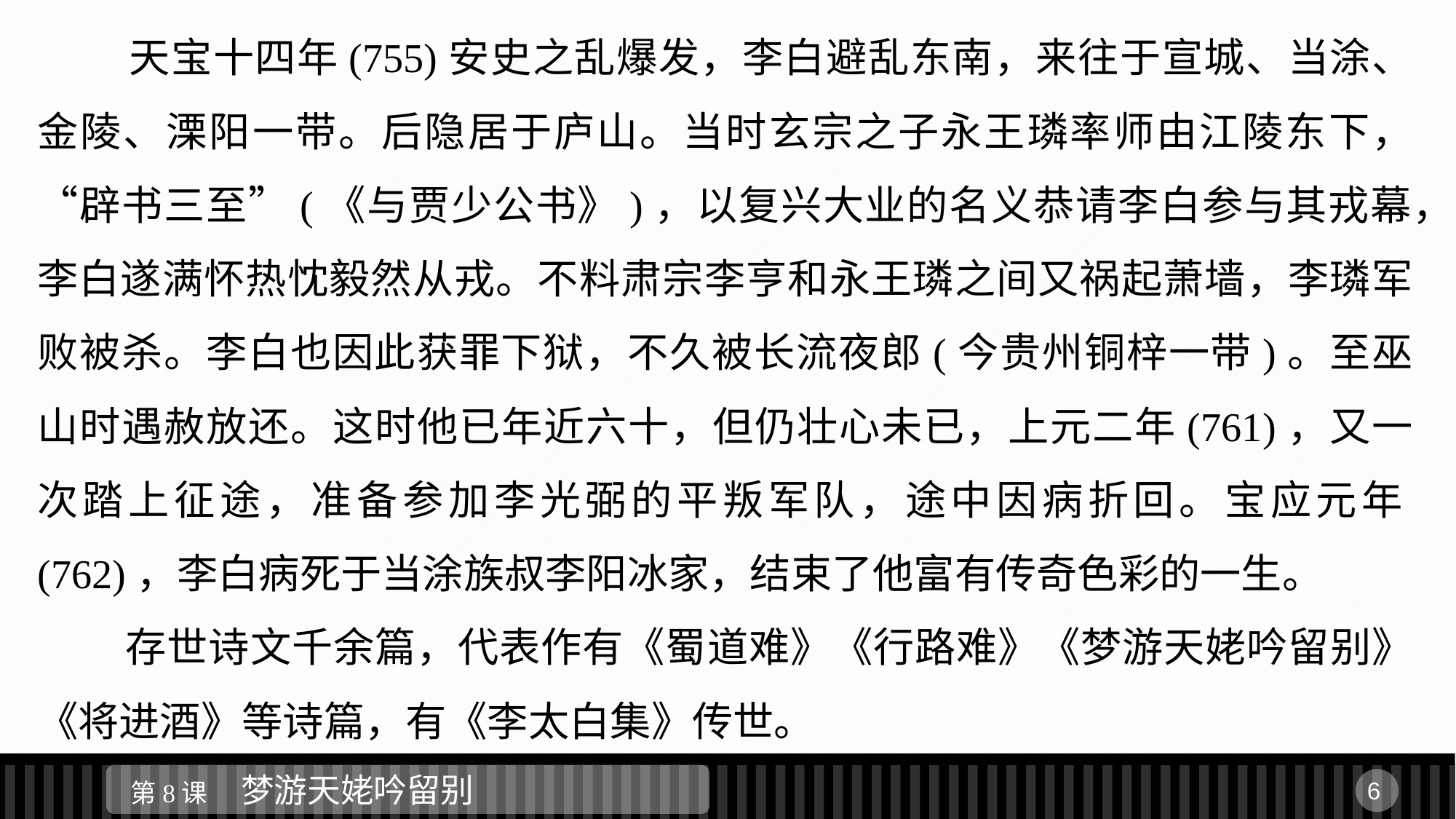

天宝十四年(755)安史之乱爆发，李白避乱东南，来往于宣城、当涂、金陵、溧阳一带。后隐居于庐山。当时玄宗之子永王璘率师由江陵东下，“辟书三至”(《与贾少公书》)，以复兴大业的名义恭请李白参与其戎幕，李白遂满怀热忱毅然从戎。不料肃宗李亨和永王璘之间又祸起萧墙，李璘军败被杀。李白也因此获罪下狱，不久被长流夜郎(今贵州铜梓一带)。至巫山时遇赦放还。这时他已年近六十，但仍壮心未已，上元二年(761)，又一次踏上征途，准备参加李光弼的平叛军队，途中因病折回。宝应元年(762)，李白病死于当涂族叔李阳冰家，结束了他富有传奇色彩的一生。
        存世诗文千余篇，代表作有《蜀道难》《行路难》《梦游天姥吟留别》《将进酒》等诗篇，有《李太白集》传世。